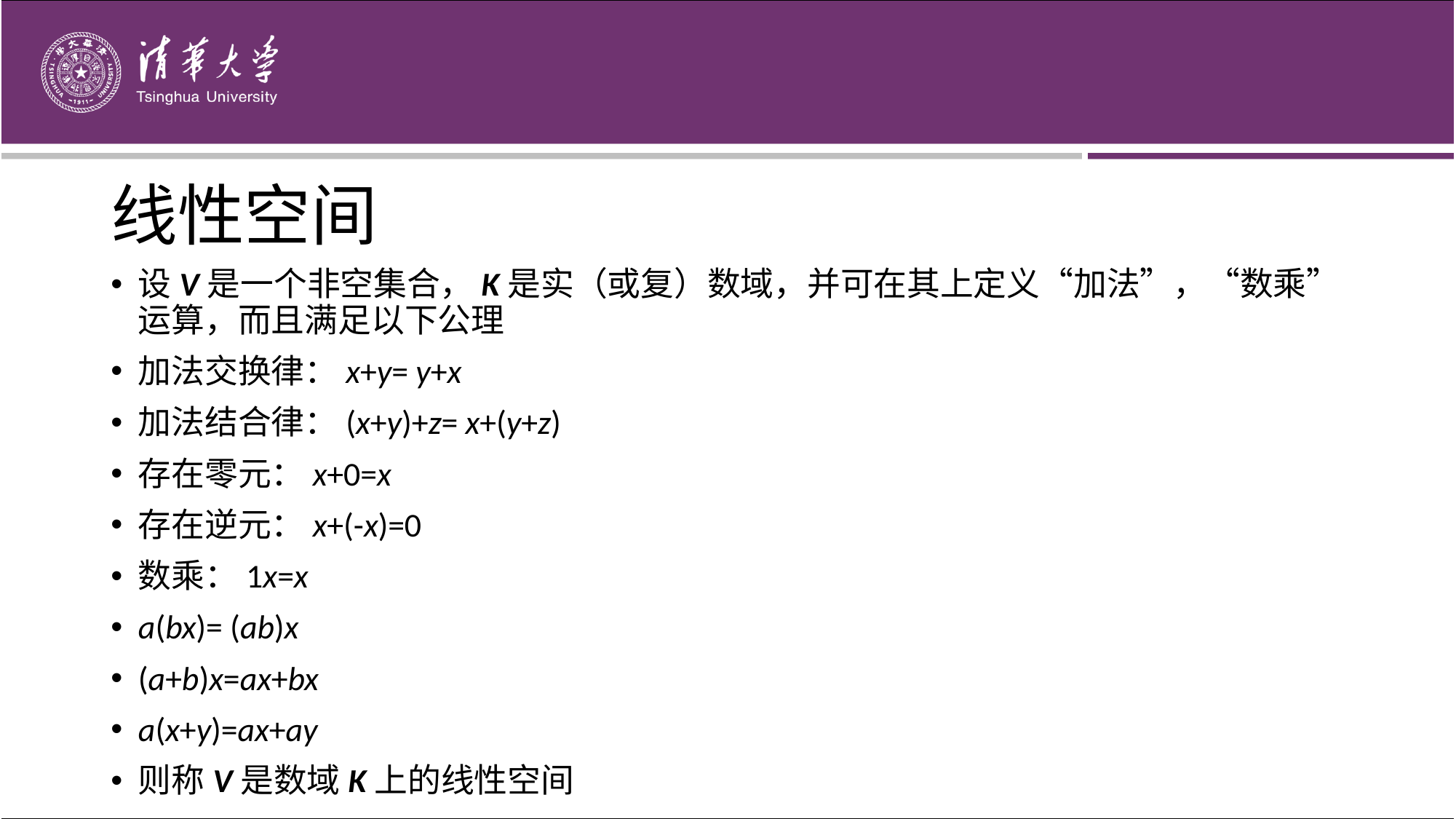

线性空间
设V是一个非空集合，K是实（或复）数域，并可在其上定义“加法”，“数乘”运算，而且满足以下公理
加法交换律：x+y= y+x
加法结合律：(x+y)+z= x+(y+z)
存在零元：x+0=x
存在逆元：x+(-x)=0
数乘：1x=x
a(bx)= (ab)x
(a+b)x=ax+bx
a(x+y)=ax+ay
则称V是数域K上的线性空间